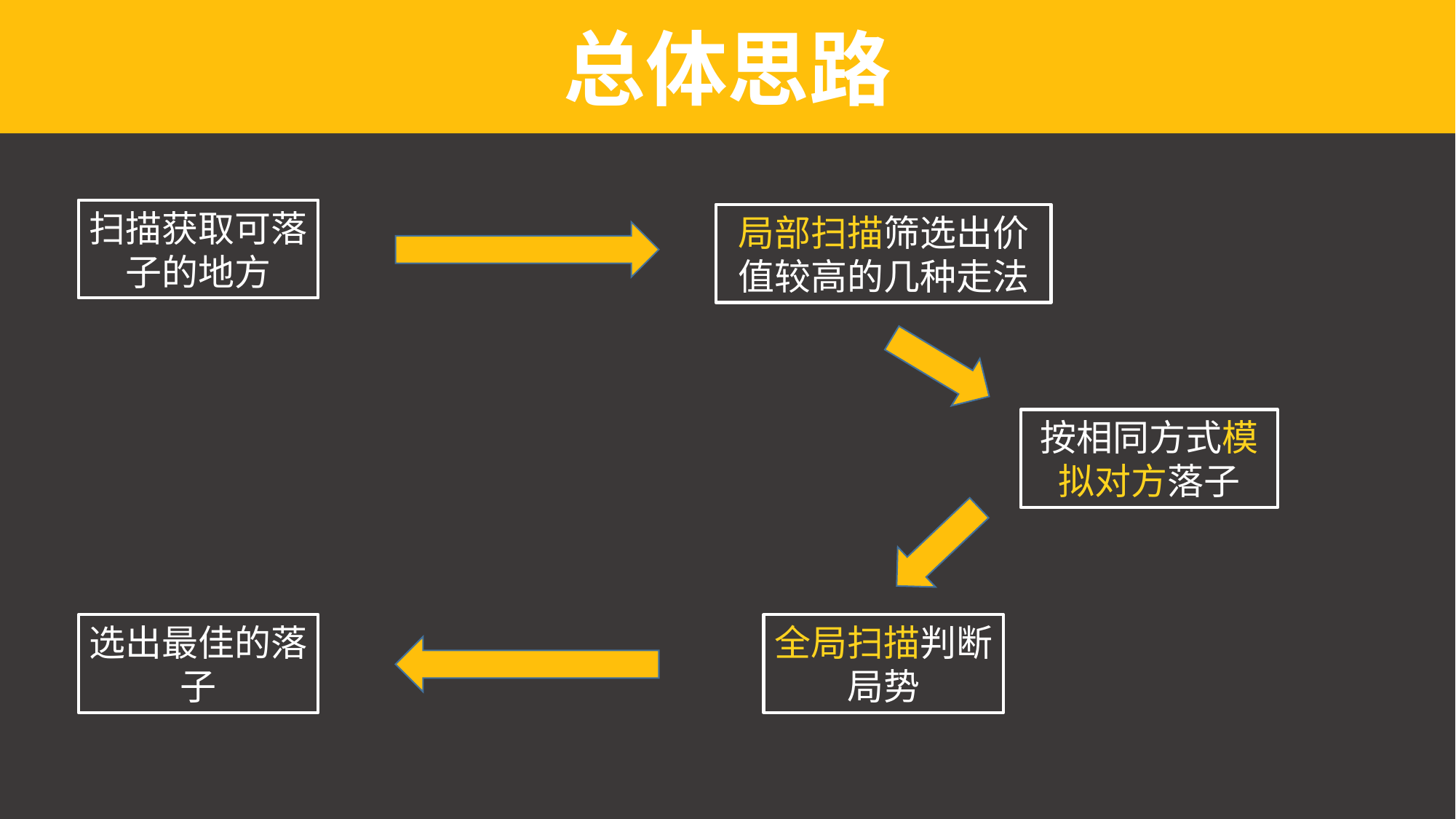

总体思路
扫描获取可落子的地方
局部扫描筛选出价值较高的几种走法

按相同方式模拟对方落子

选出最佳的落子
全局扫描判断局势